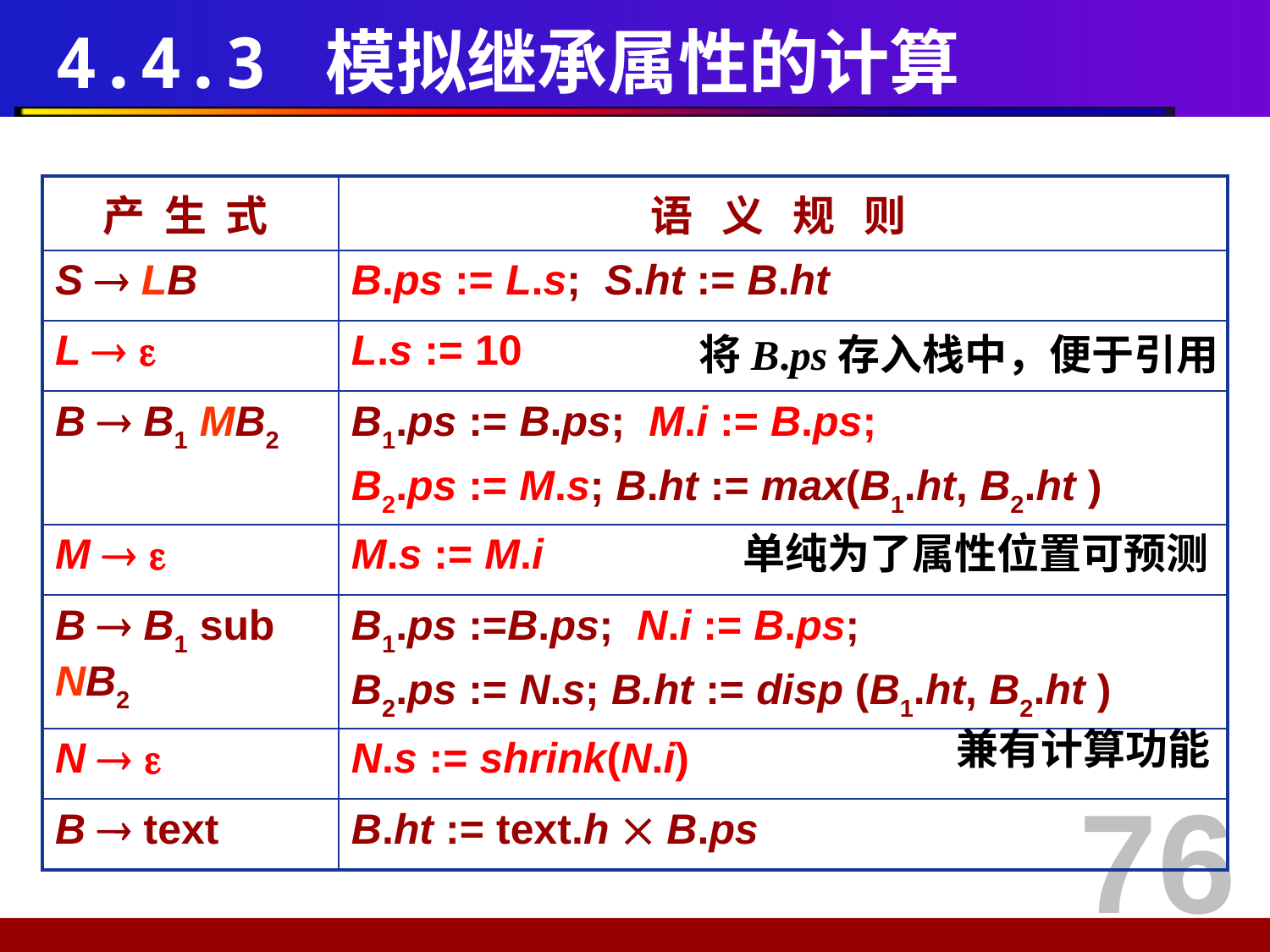

# 4.4.3 模拟继承属性的计算
| 产 生 式 | 语 义 规 则 |
| --- | --- |
| S → LB | B.ps := L.s; S.ht := B.ht |
| L → ε | L.s := 10 |
| B → B1 MB2 | B1.ps := B.ps; M.i := B.ps; B2.ps := M.s; B.ht := max(B1.ht, B2.ht ) |
| M → ε | M.s := M.i |
| B → B1 sub NB2 | B1.ps :=B.ps; N.i := B.ps; B2.ps := N.s; B.ht := disp (B1.ht, B2.ht ) |
| N → ε | N.s := shrink(N.i) |
| B → text | B.ht := text.h × B.ps |
将B.ps存入栈中，便于引用
单纯为了属性位置可预测
兼有计算功能
76